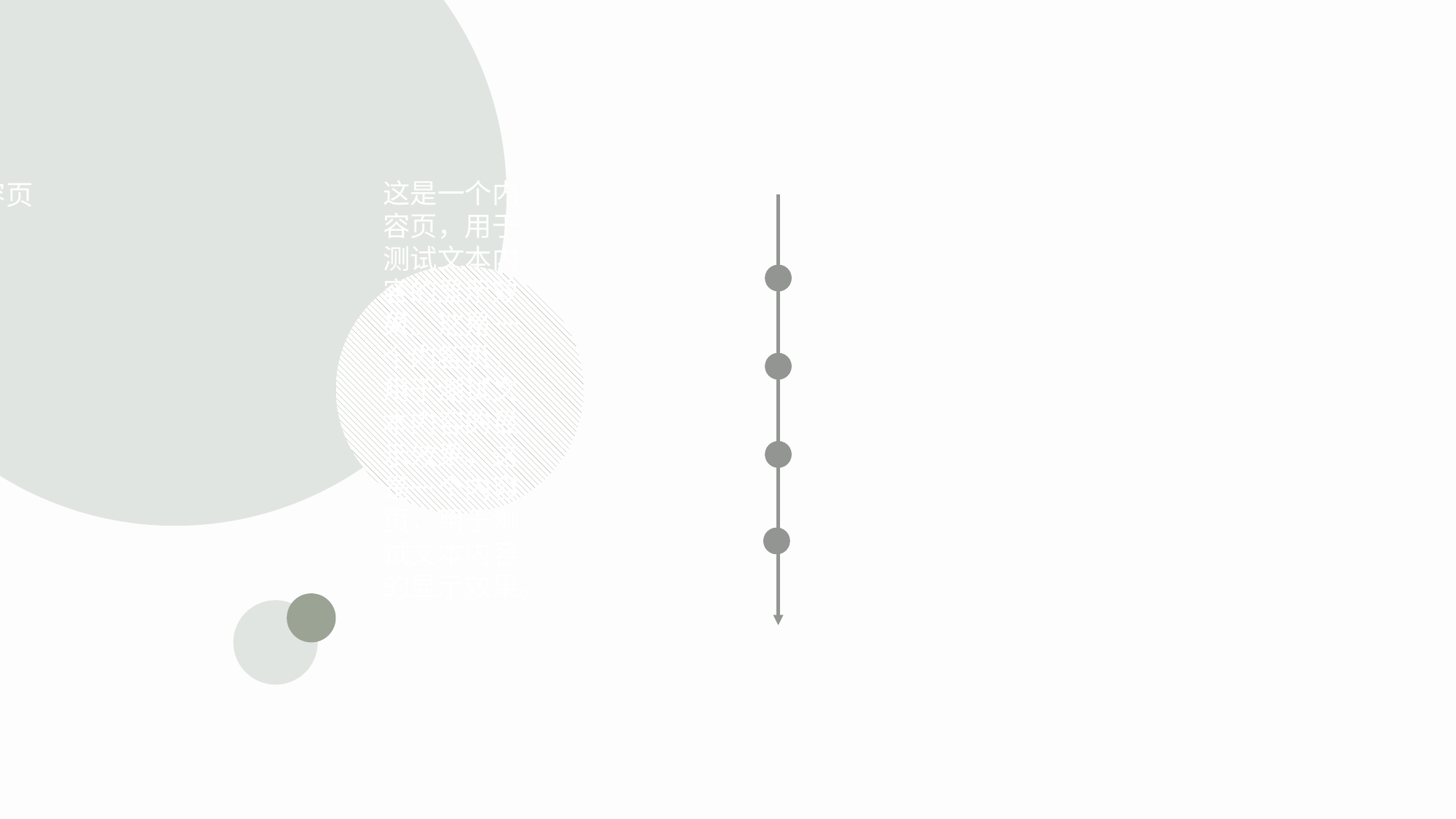

内容页

这是一个内容页，用于测试文本内容的显示效果。这是一个内容页，用于测试文本内容的显示效果。这是一个内容页，用于测试文本内容的显示效果。